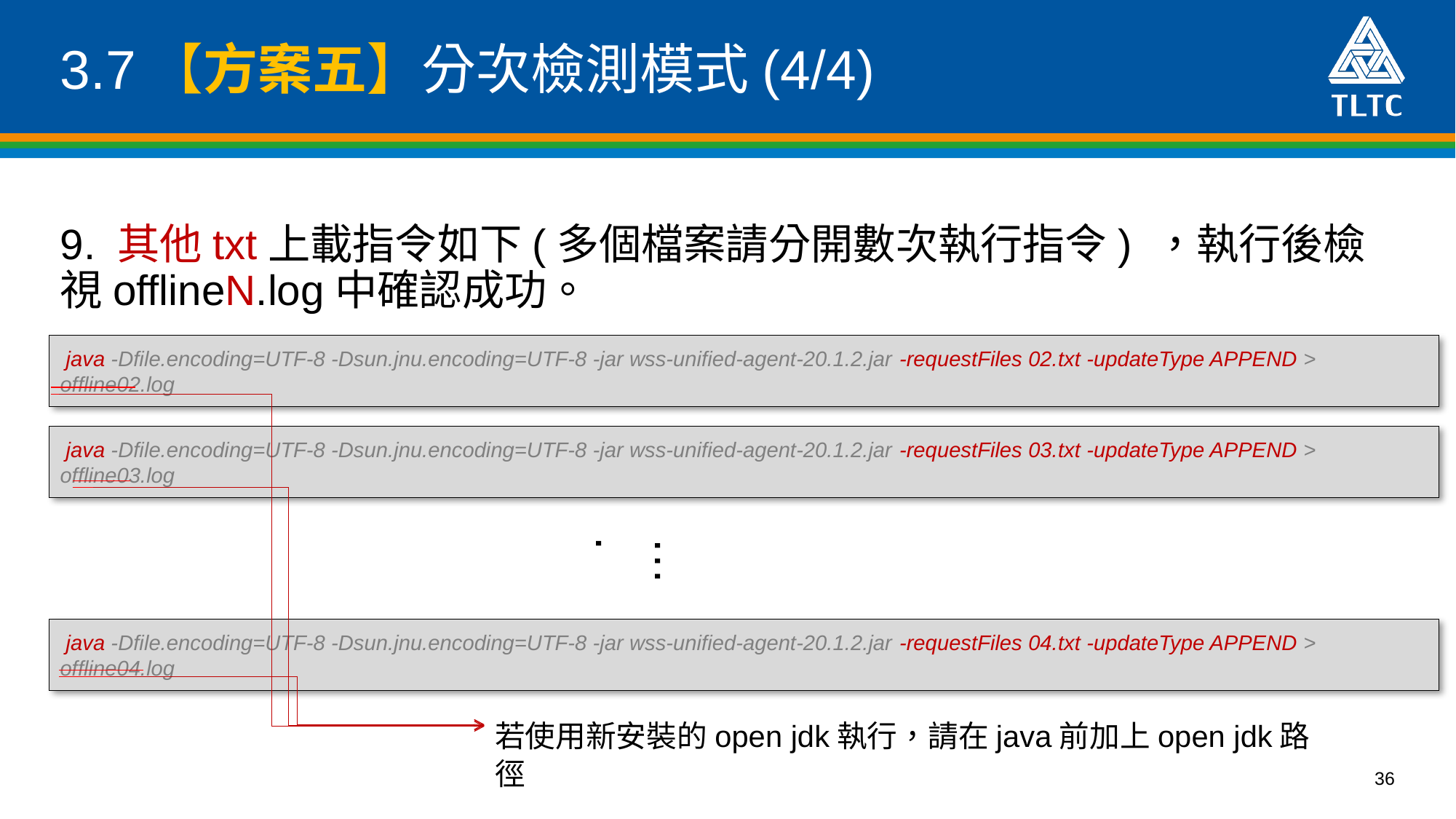

# 3.7【方案五】分次檢測模式(4/4)
9. 其他txt上載指令如下(多個檔案請分開數次執行指令) ，執行後檢視offlineN.log中確認成功。

 java -Dfile.encoding=UTF-8 -Dsun.jnu.encoding=UTF-8 -jar wss-unified-agent-20.1.2.jar -requestFiles 02.txt -updateType APPEND > offline02.log
 java -Dfile.encoding=UTF-8 -Dsun.jnu.encoding=UTF-8 -jar wss-unified-agent-20.1.2.jar -requestFiles 03.txt -updateType APPEND > offline03.log
….
 java -Dfile.encoding=UTF-8 -Dsun.jnu.encoding=UTF-8 -jar wss-unified-agent-20.1.2.jar -requestFiles 04.txt -updateType APPEND > offline04.log
若使用新安裝的open jdk執行，請在java前加上open jdk路徑
36